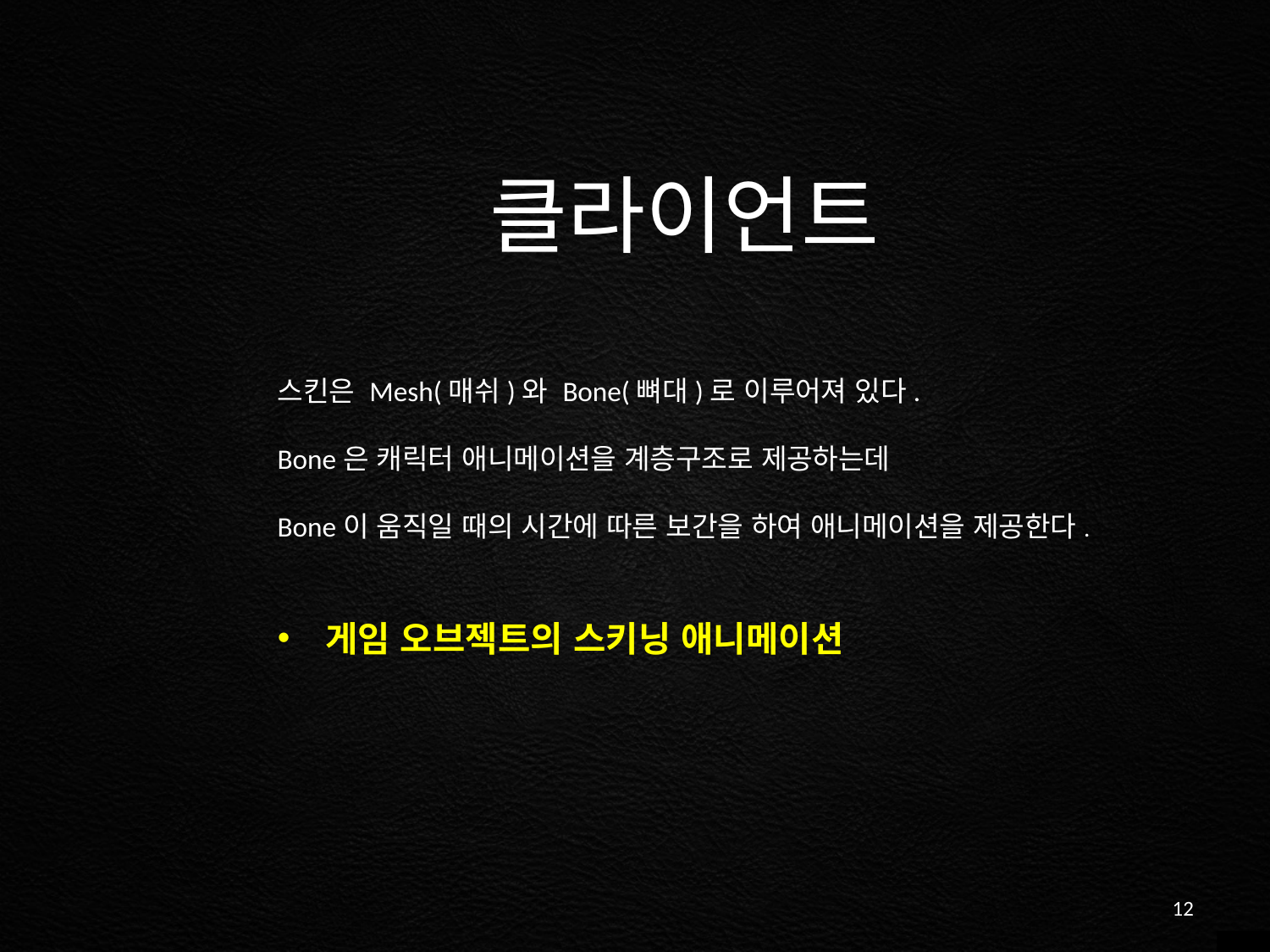

클라이언트

게임 오브젝트의 스키닝 애니메이션

스킨은 Mesh(매쉬)와 Bone(뼈대)로 이루어져 있다.

Bone은 캐릭터 애니메이션을 계층구조로 제공하는데

Bone이 움직일 때의 시간에 따른 보간을 하여 애니메이션을 제공한다.

12